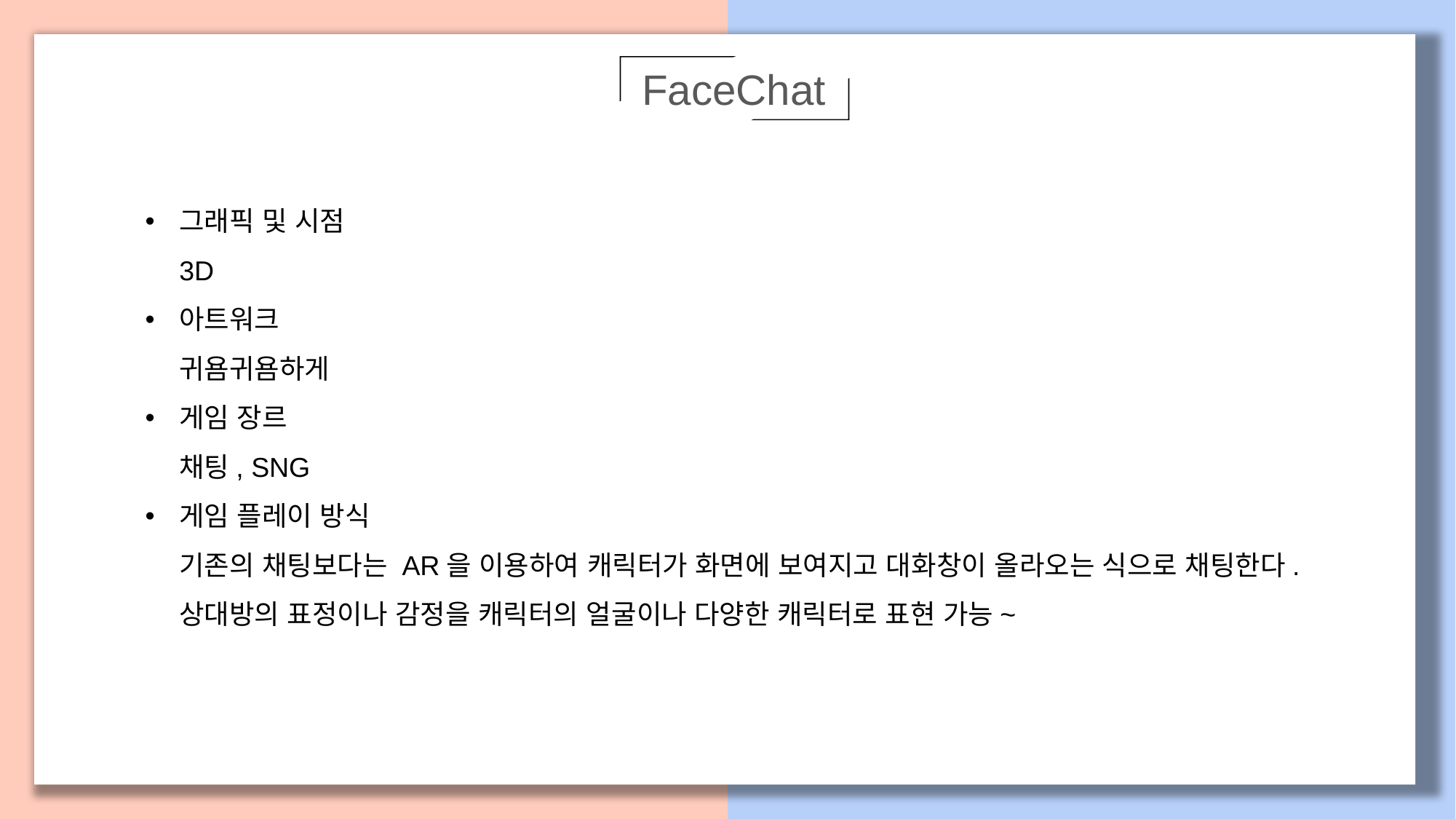

FaceChat

그래픽 및 시점
3D
아트워크
귀욤귀욤하게
게임 장르
채팅, SNG
게임 플레이 방식
기존의 채팅보다는 AR을 이용하여 캐릭터가 화면에 보여지고 대화창이 올라오는 식으로 채팅한다.
상대방의 표정이나 감정을 캐릭터의 얼굴이나 다양한 캐릭터로 표현 가능~